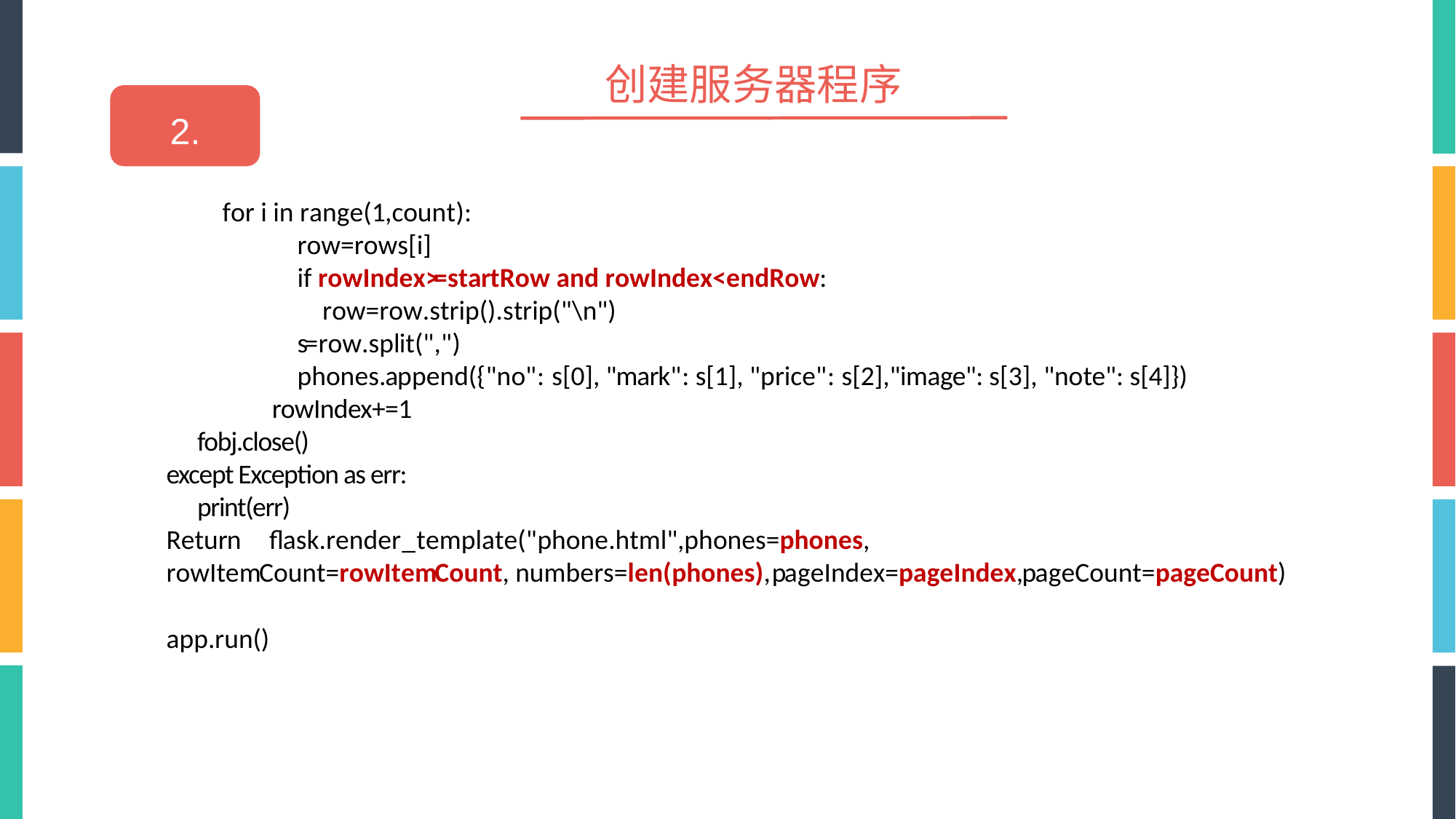

# 创建服务器程序

2.

for i in range(1,count):
row=rows[i]
if rowIndex>=startRow and rowIndex<endRow:
	row=row.strip().strip("\n")
s=row.split(",")
phones.append({"no": s[0], "mark": s[1], "price": s[2],"image": s[3], "note": s[4]})
rowIndex+=1
fobj.close()
except Exception as err:
print(err)
Return     flask.render_template("phone.html",phones=phones,
rowItemCount=rowItemCount, numbers=len(phones),pageIndex=pageIndex,pageCount=pageCount)

app.run()